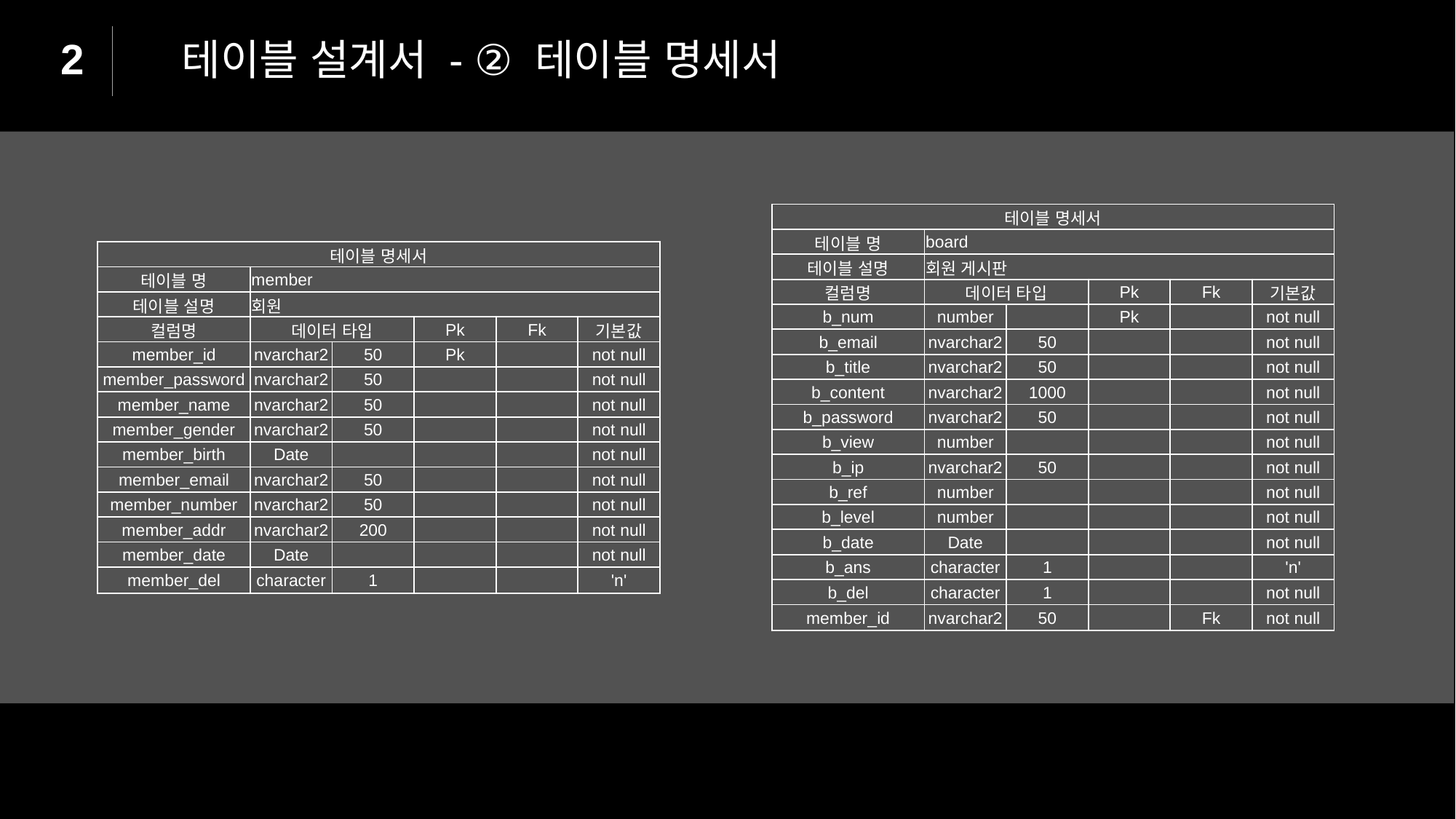

2
테이블 설계서 - ② 테이블 명세서

| 테이블 명세서 |  |  |  |  |  |
| --- | --- | --- | --- | --- | --- |
| 테이블 명 | board |  |  |  |  |
| 테이블 설명 | 회원 게시판 |  |  |  |  |
| 컬럼명 | 데이터 타입 |  | Pk | Fk | 기본값 |
| b\_num | number |  | Pk |  | not null |
| b\_email | nvarchar2 | 50 |  |  | not null |
| b\_title | nvarchar2 | 50 |  |  | not null |
| b\_content | nvarchar2 | 1000 |  |  | not null |
| b\_password | nvarchar2 | 50 |  |  | not null |
| b\_view | number |  |  |  | not null |
| b\_ip | nvarchar2 | 50 |  |  | not null |
| b\_ref | number |  |  |  | not null |
| b\_level | number |  |  |  | not null |
| b\_date | Date |  |  |  | not null |
| b\_ans | character | 1 |  |  | 'n' |
| b\_del | character | 1 |  |  | not null |
| member\_id | nvarchar2 | 50 |  | Fk | not null |
| 테이블 명세서 |  |  |  |  |  |
| --- | --- | --- | --- | --- | --- |
| 테이블 명 | member |  |  |  |  |
| 테이블 설명 | 회원 |  |  |  |  |
| 컬럼명 | 데이터 타입 |  | Pk | Fk | 기본값 |
| member\_id | nvarchar2 | 50 | Pk |  | not null |
| member\_password | nvarchar2 | 50 |  |  | not null |
| member\_name | nvarchar2 | 50 |  |  | not null |
| member\_gender | nvarchar2 | 50 |  |  | not null |
| member\_birth | Date |  |  |  | not null |
| member\_email | nvarchar2 | 50 |  |  | not null |
| member\_number | nvarchar2 | 50 |  |  | not null |
| member\_addr | nvarchar2 | 200 |  |  | not null |
| member\_date | Date |  |  |  | not null |
| member\_del | character | 1 |  |  | 'n' |